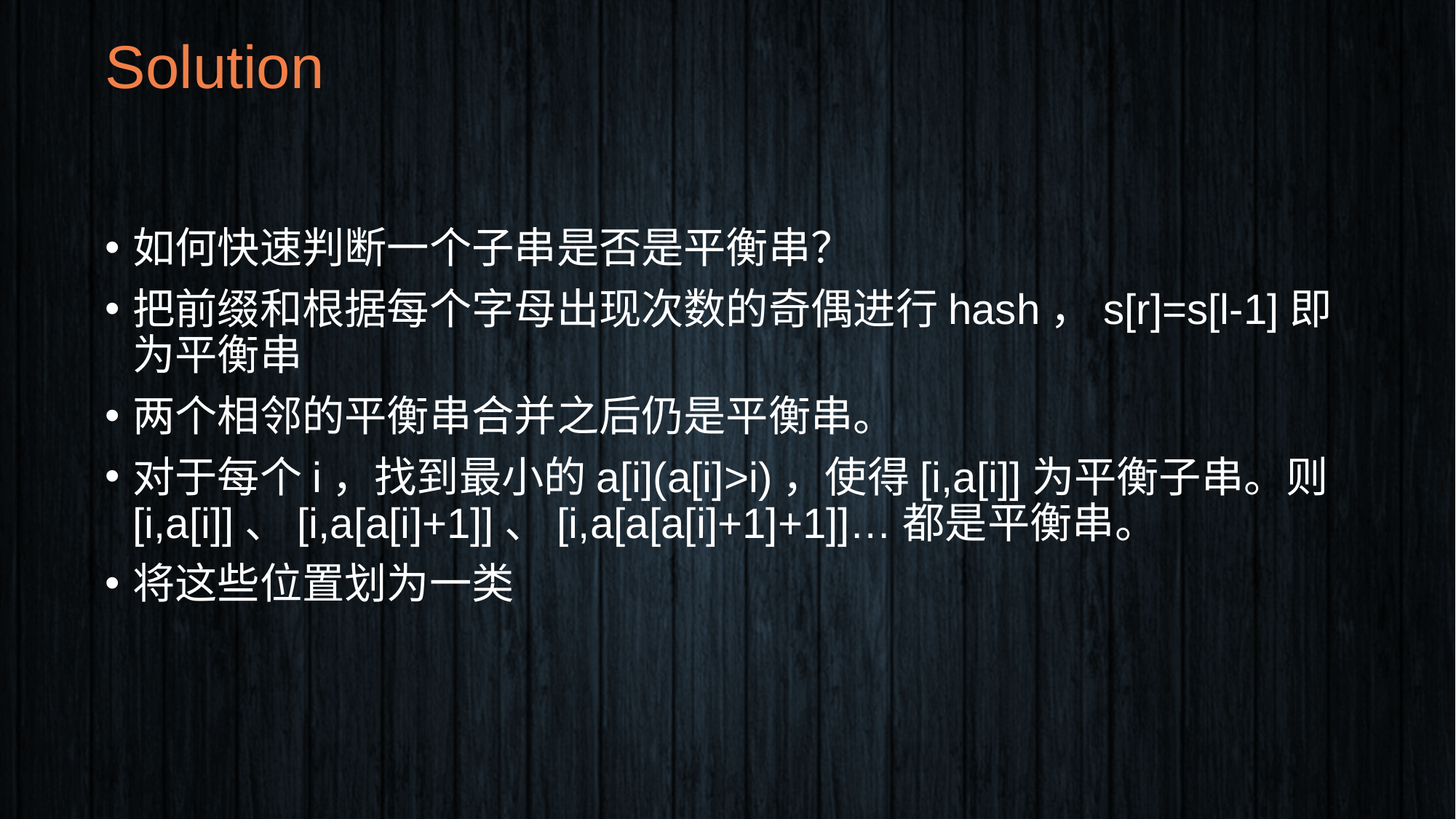

# Solution
如何快速判断一个子串是否是平衡串？
把前缀和根据每个字母出现次数的奇偶进行hash，s[r]=s[l-1]即为平衡串
两个相邻的平衡串合并之后仍是平衡串。
对于每个i，找到最小的a[i](a[i]>i)，使得[i,a[i]]为平衡子串。则[i,a[i]]、[i,a[a[i]+1]]、[i,a[a[a[i]+1]+1]]…都是平衡串。
将这些位置划为一类